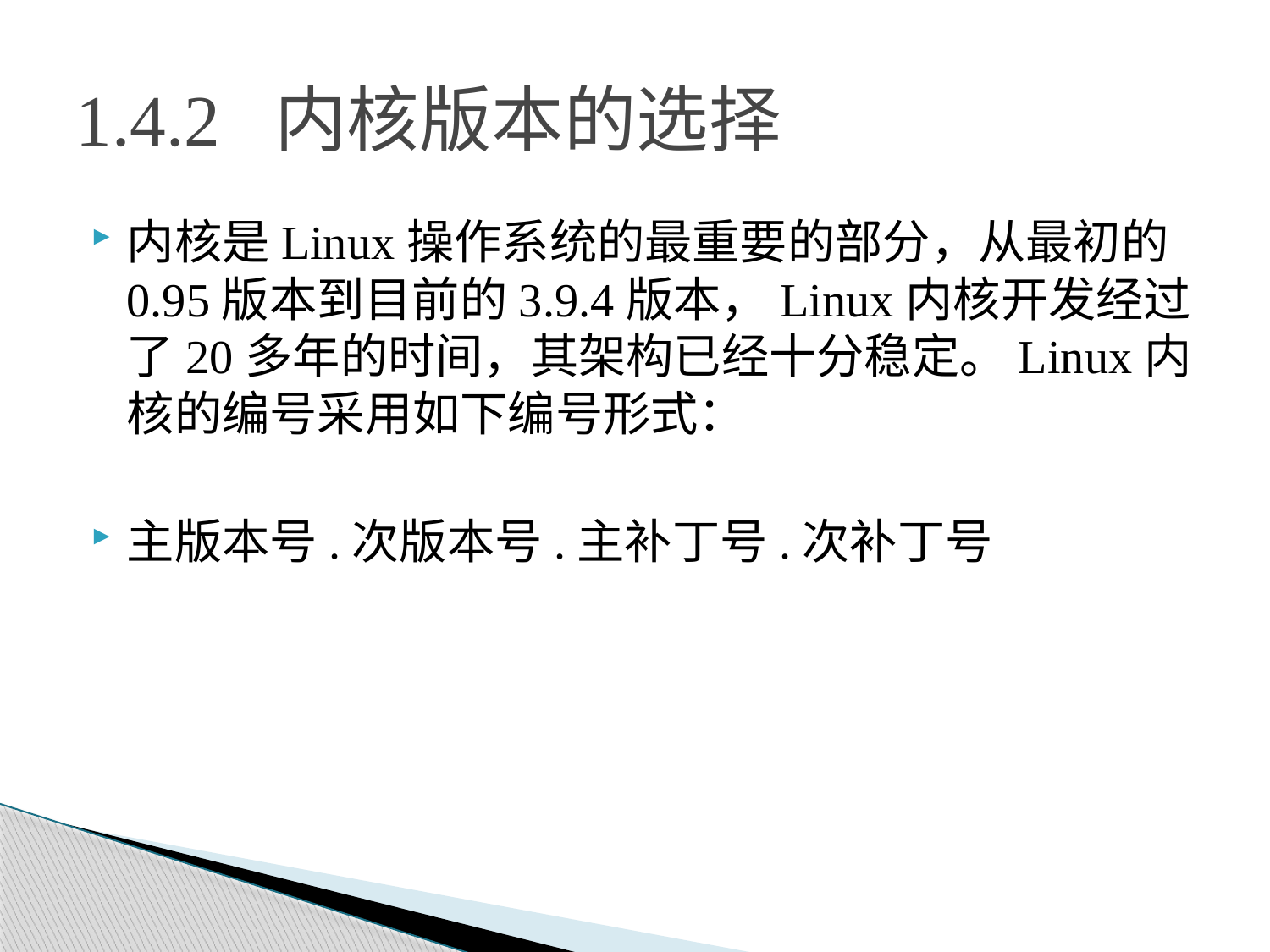

# 1.4.2  内核版本的选择
内核是Linux操作系统的最重要的部分，从最初的0.95版本到目前的3.9.4版本，Linux内核开发经过了20多年的时间，其架构已经十分稳定。Linux内核的编号采用如下编号形式：

主版本号.次版本号.主补丁号.次补丁号